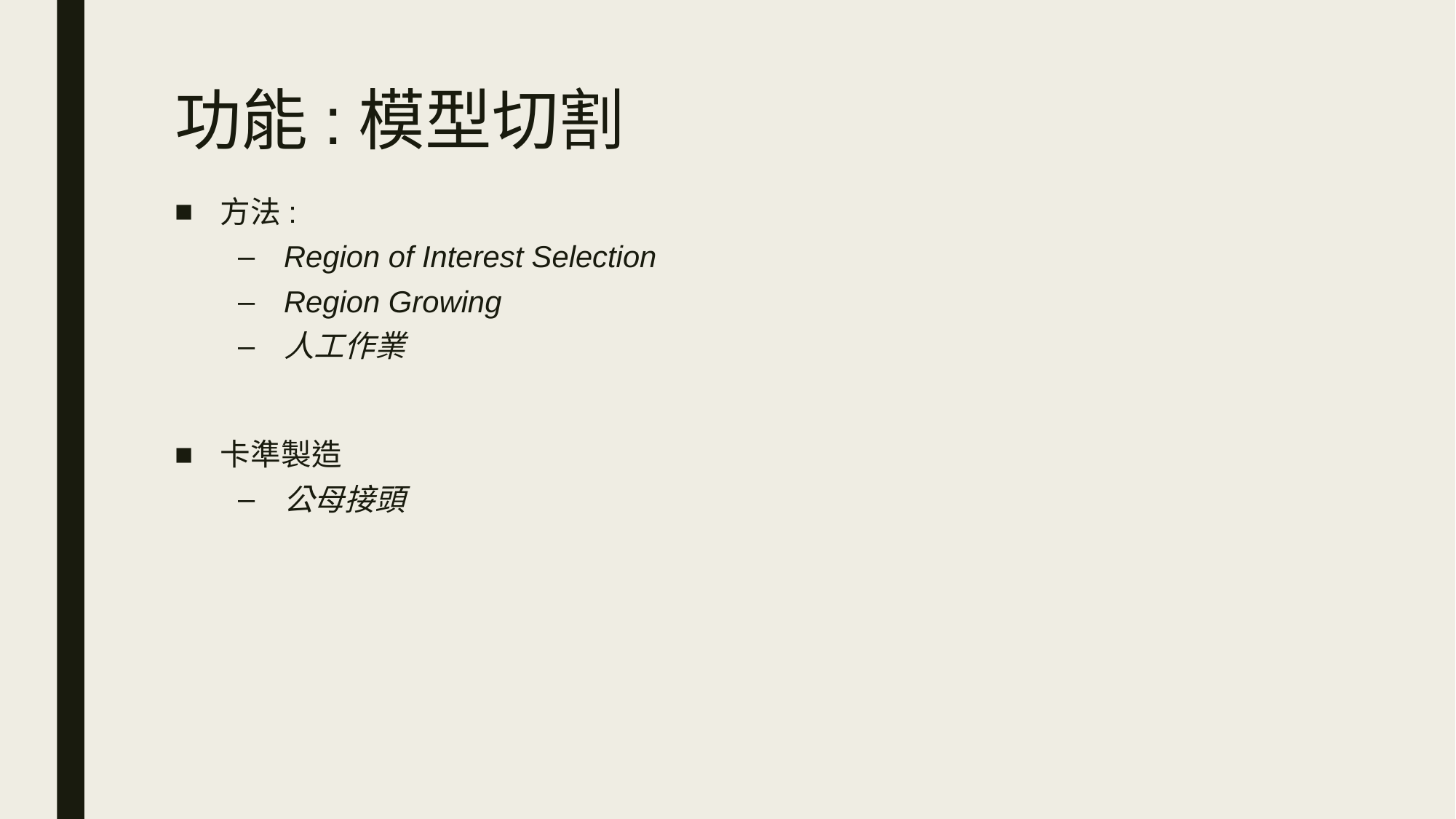

# 功能:模型切割
方法:
Region of Interest Selection
Region Growing
人工作業

卡準製造
公母接頭